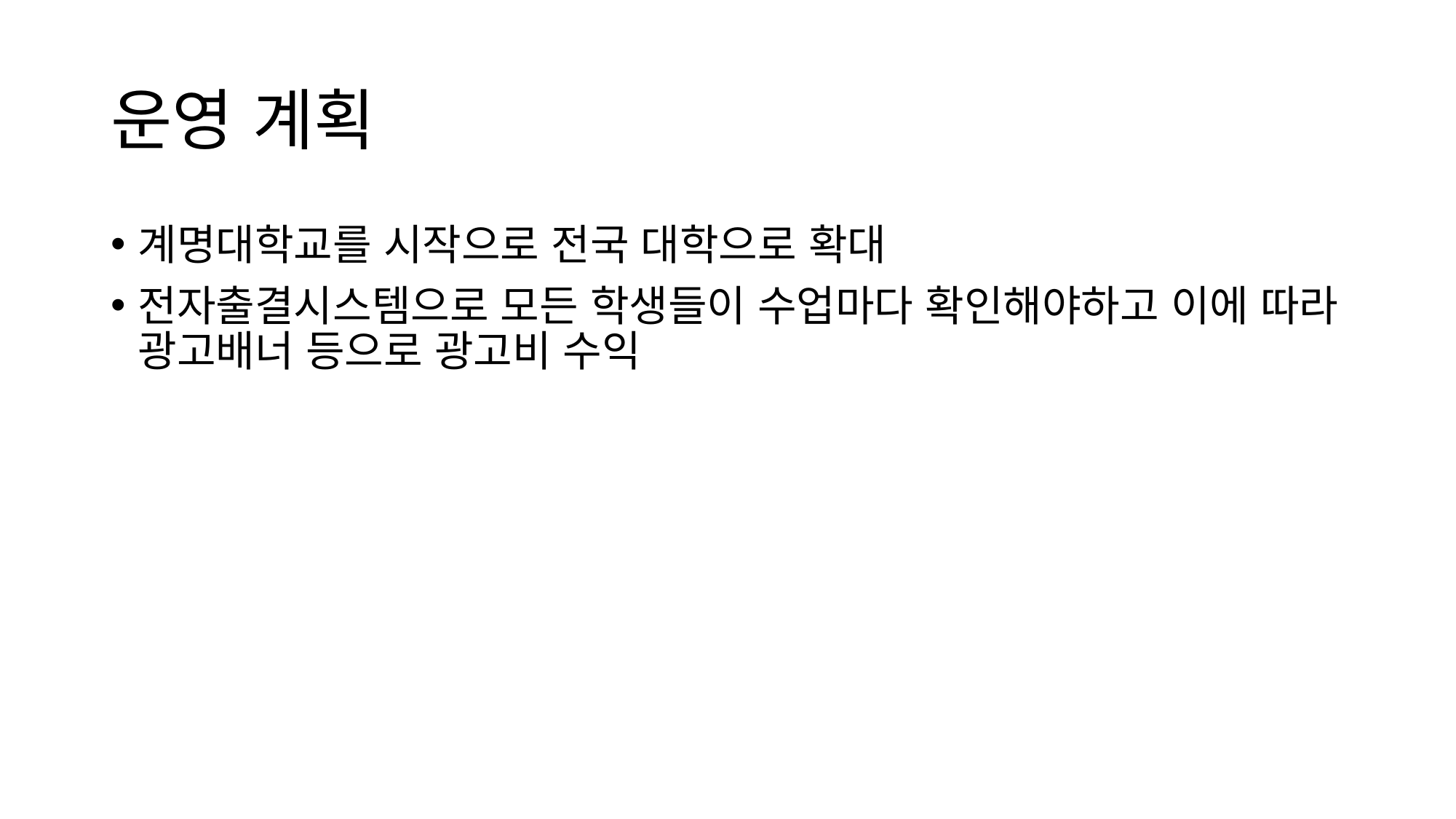

# 운영 계획
계명대학교를 시작으로 전국 대학으로 확대
전자출결시스템으로 모든 학생들이 수업마다 확인해야하고 이에 따라 광고배너 등으로 광고비 수익